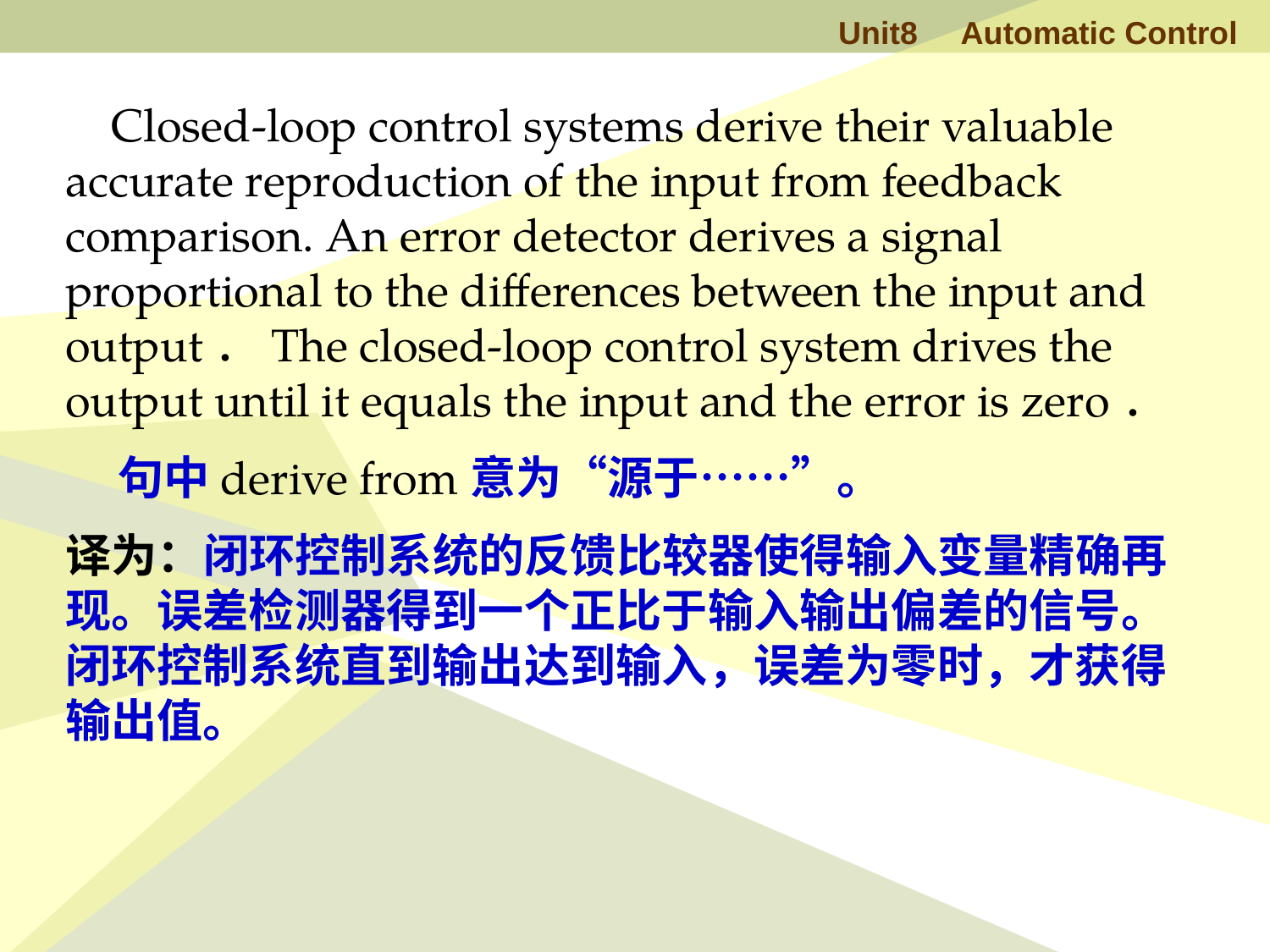

Closed-loop control systems derive their valuable accurate reproduction of the input from feedback comparison. An error detector derives a signal proportional to the differences between the input and output．The closed-loop control system drives the output until it equals the input and the error is zero．
    句中derive from意为“源于……”。
译为：闭环控制系统的反馈比较器使得输入变量精确再现。误差检测器得到一个正比于输入输出偏差的信号。闭环控制系统直到输出达到输入，误差为零时，才获得输出值。